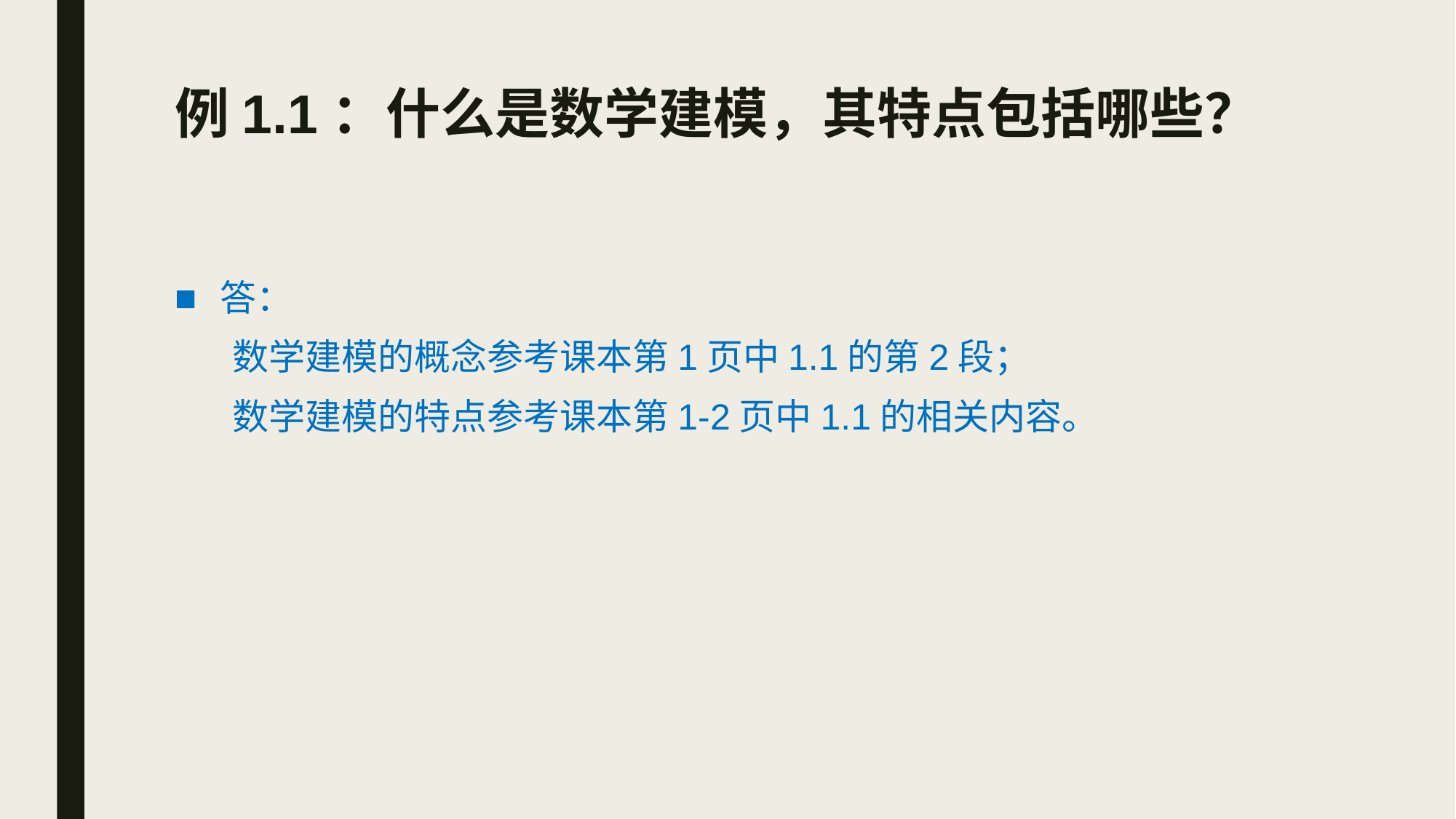

# 例1.1：什么是数学建模，其特点包括哪些？
答：
      数学建模的概念参考课本第1页中1.1的第2段；
      数学建模的特点参考课本第1-2页中1.1的相关内容。